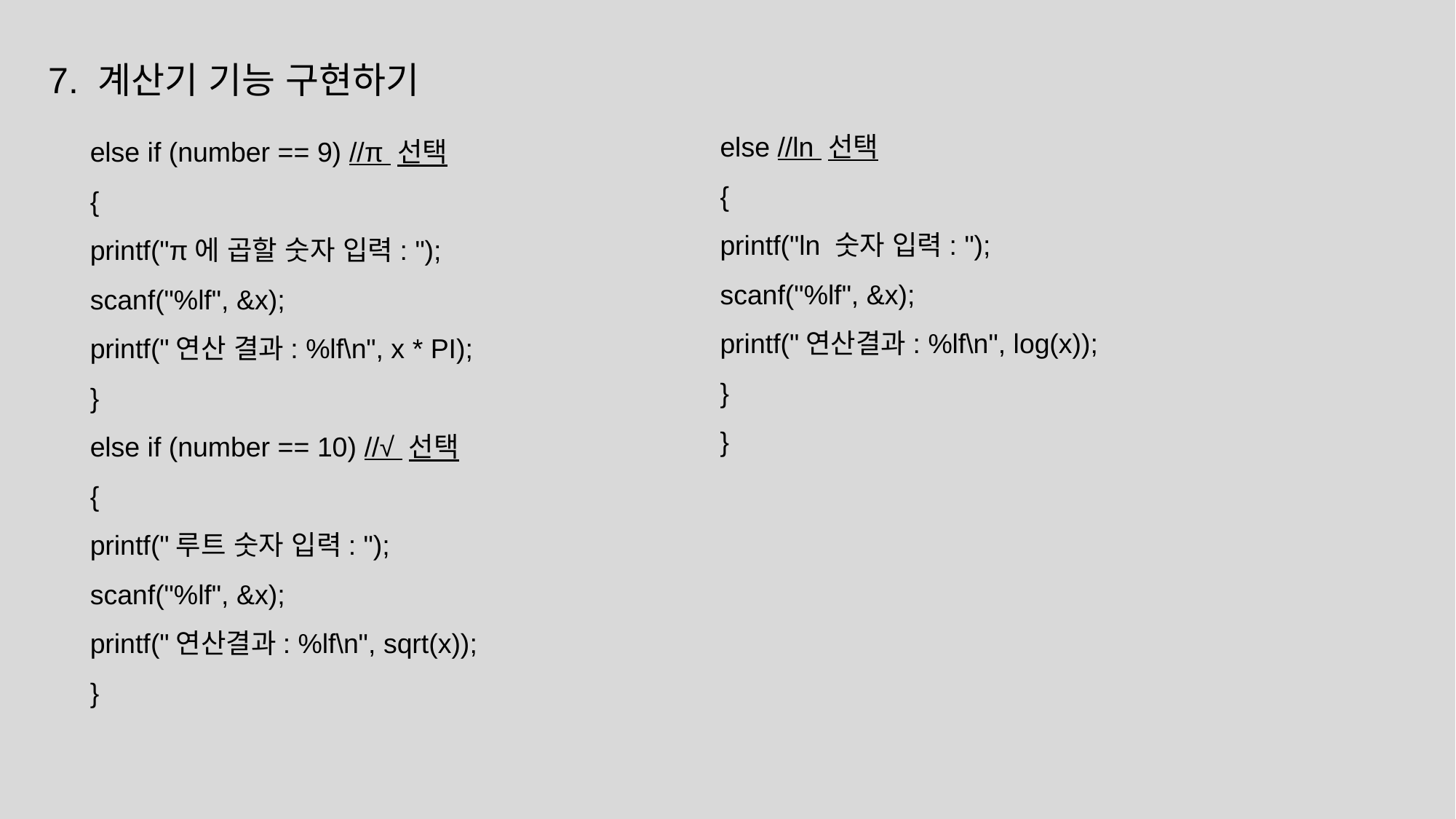

7. 계산기 기능 구현하기

else //ln 선택
{
printf("ln 숫자 입력: ");
scanf("%lf", &x);
printf("연산결과: %lf\n", log(x));
}
}
else if (number == 9) //π 선택
{
printf("π에 곱할 숫자 입력: ");
scanf("%lf", &x);
printf("연산 결과: %lf\n", x * PI);
}
else if (number == 10) //√ 선택
{
printf("루트 숫자 입력: ");
scanf("%lf", &x);
printf("연산결과: %lf\n", sqrt(x));
}